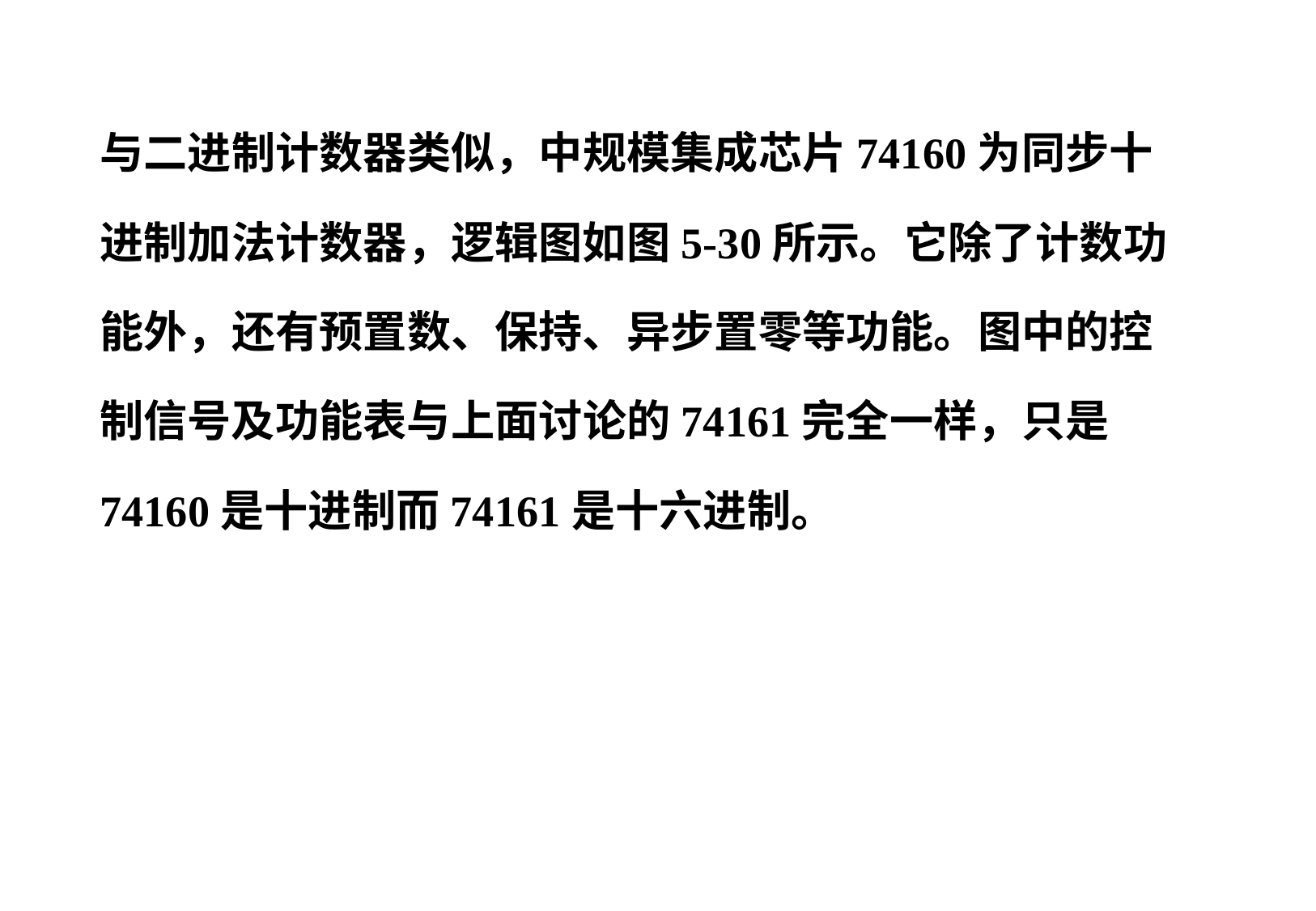

与二进制计数器类似，中规模集成芯片74160为同步十进制加法计数器，逻辑图如图5-30所示。它除了计数功能外，还有预置数、保持、异步置零等功能。图中的控制信号及功能表与上面讨论的74161完全一样，只是74160是十进制而74161是十六进制。